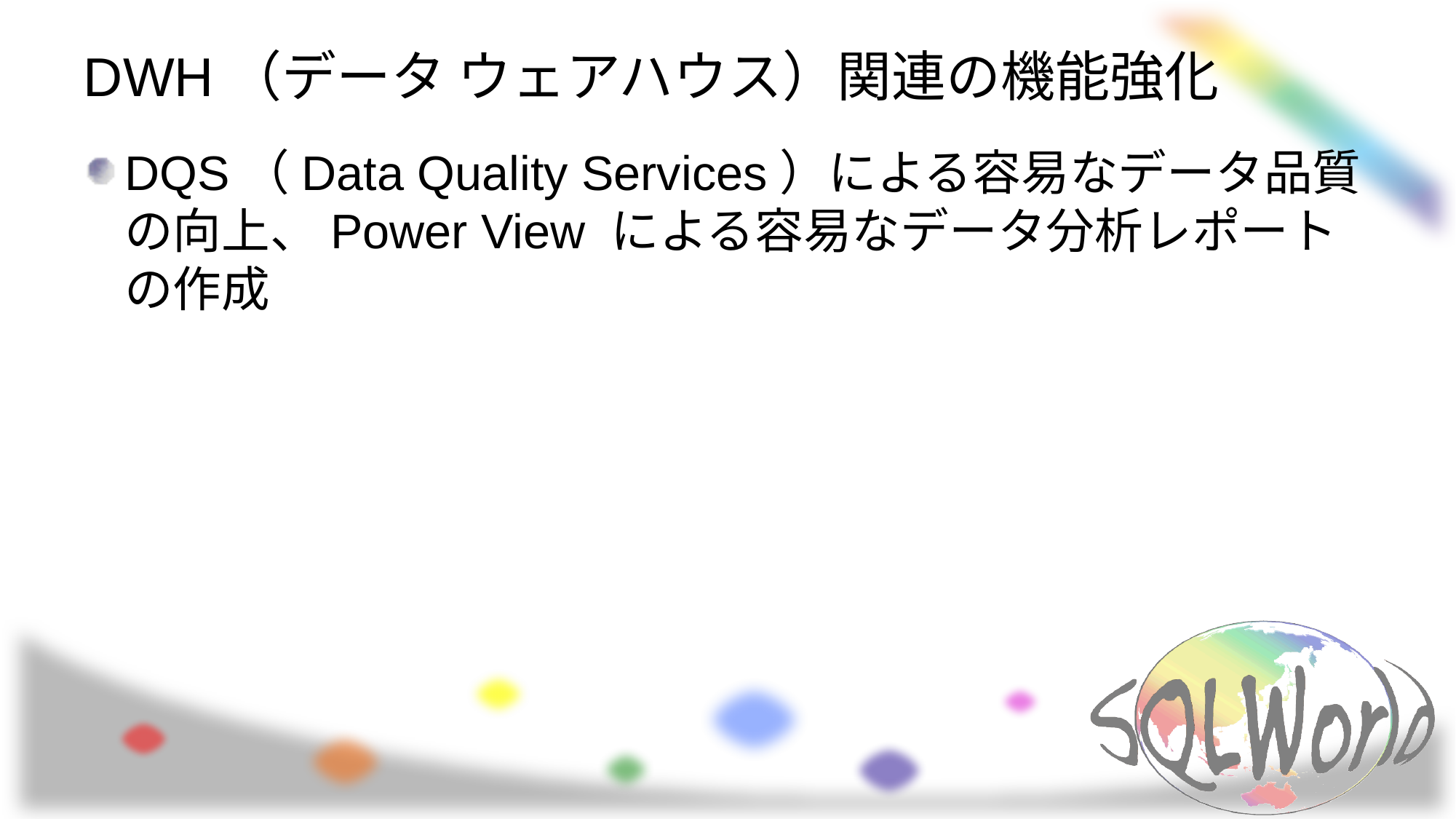

# DWH（データ ウェアハウス）関連の機能強化
DQS（Data Quality Services）による容易なデータ品質の向上、Power View による容易なデータ分析レポートの作成